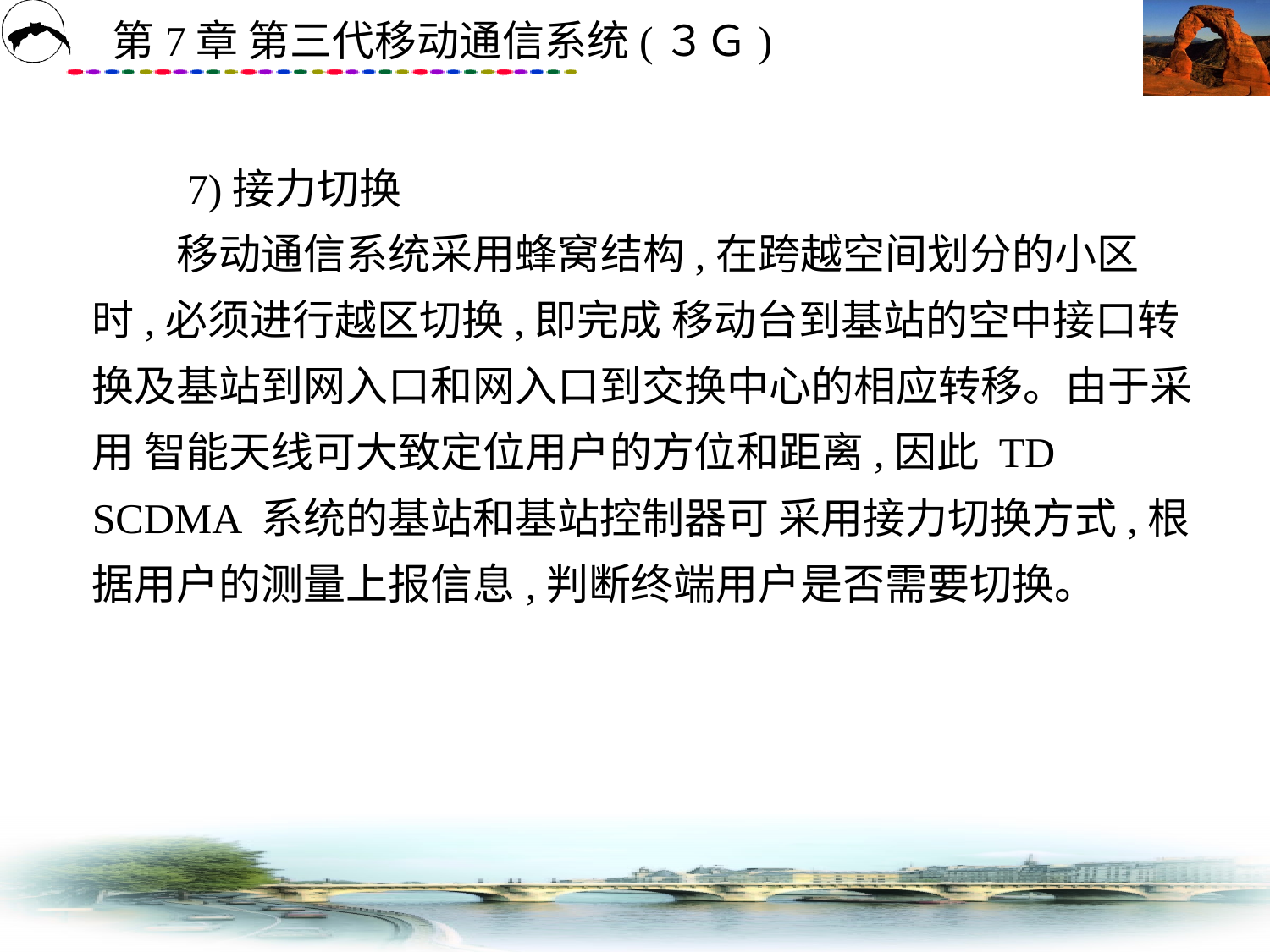

# 7)接力切换 　　移动通信系统采用蜂窝结构,在跨越空间划分的小区时,必须进行越区切换,即完成 移动台到基站的空中接口转换及基站到网入口和网入口到交换中心的相应转移。由于采用 智能天线可大致定位用户的方位和距离,因此 TD SCDMA 系统的基站和基站控制器可 采用接力切换方式,根据用户的测量上报信息,判断终端用户是否需要切换。